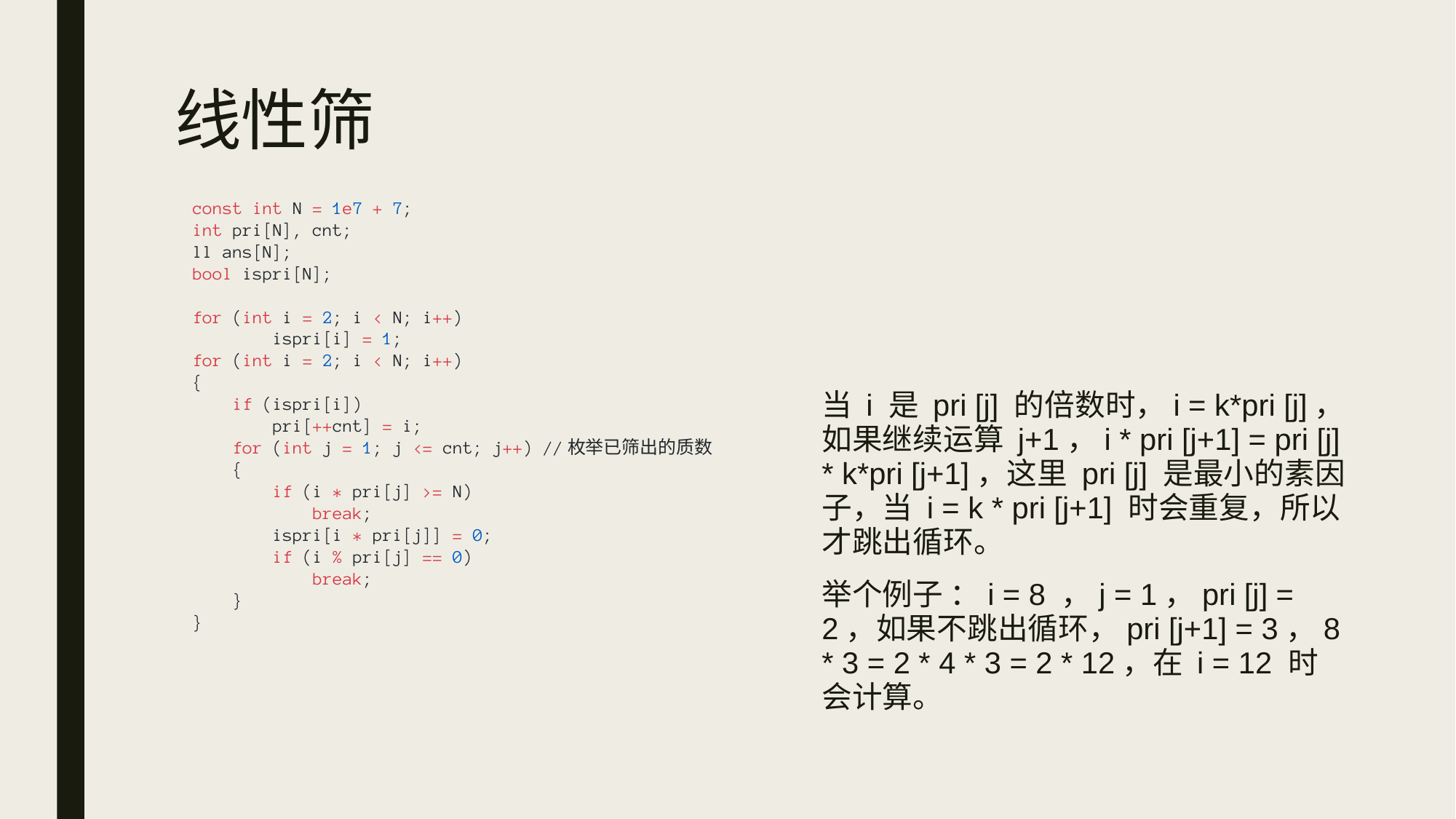

# 线性筛
const int N = 1e7 + 7;
int pri[N], cnt;
ll ans[N];
bool ispri[N];

for (int i = 2; i < N; i++)
        ispri[i] = 1;
for (int i = 2; i < N; i++)
{
    if (ispri[i])
        pri[++cnt] = i;
    for (int j = 1; j <= cnt; j++) //枚举已筛出的质数
    {
        if (i * pri[j] >= N)
            break;
        ispri[i * pri[j]] = 0;
        if (i % pri[j] == 0)
            break;
    }
}

当 i 是 pri [j] 的倍数时，i = k*pri [j]，如果继续运算 j+1，i * pri [j+1] = pri [j] * k*pri [j+1]，这里 pri [j] 是最小的素因子，当 i = k * pri [j+1] 时会重复，所以才跳出循环。
举个例子 ：i = 8 ，j = 1，pri [j] = 2，如果不跳出循环，pri [j+1] = 3，8 * 3 = 2 * 4 * 3 = 2 * 12，在 i = 12 时会计算。